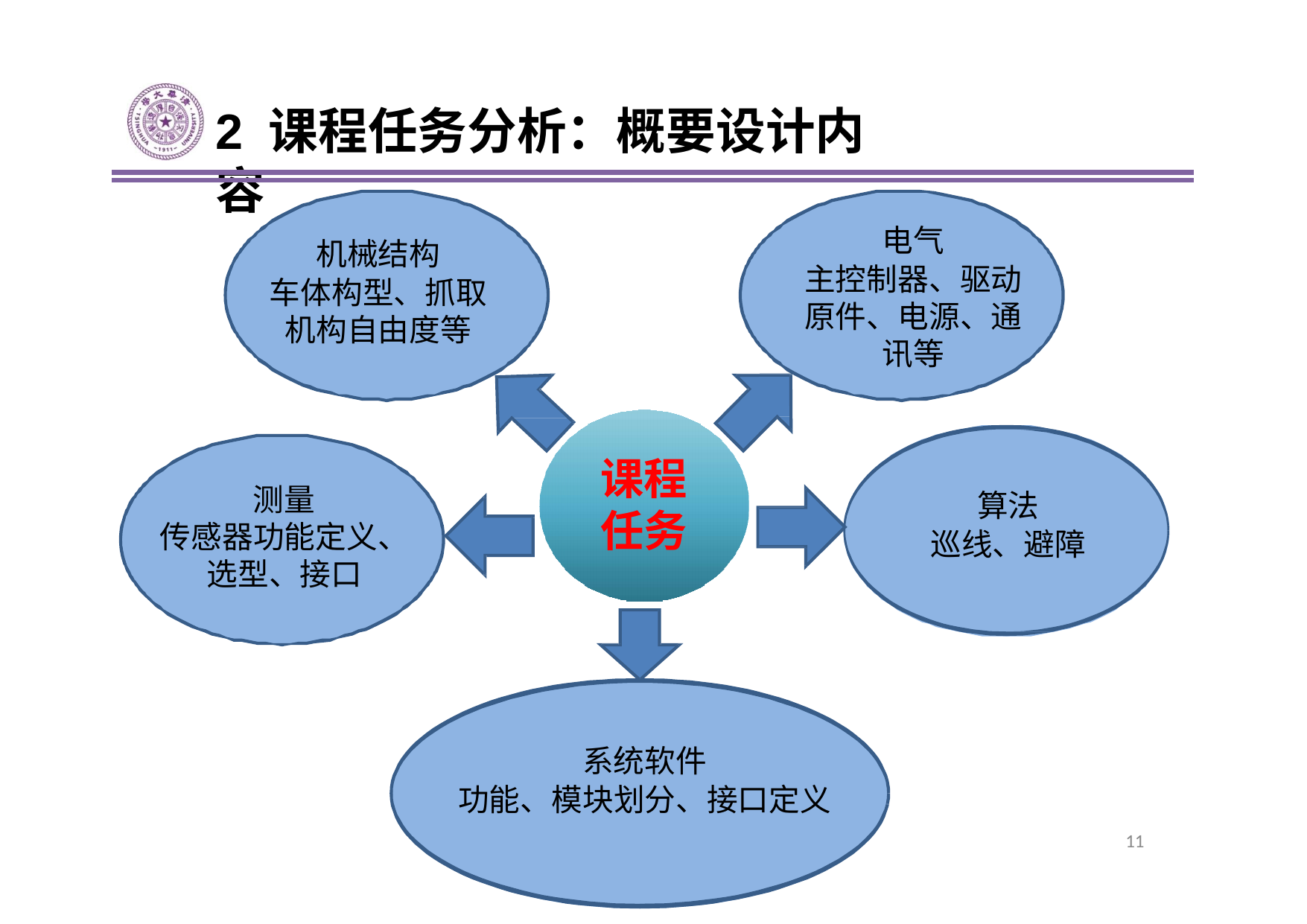

# 2 课程任务分析：概要设计内容

电气
主控制器、驱动原件、电源、通讯等
机械结构
车体构型、抓取机构自由度等

课程 任务
测量
传感器功能定义、 选型、接口

算法
巡线、避障

系统软件
功能、模块划分、接口定义
11